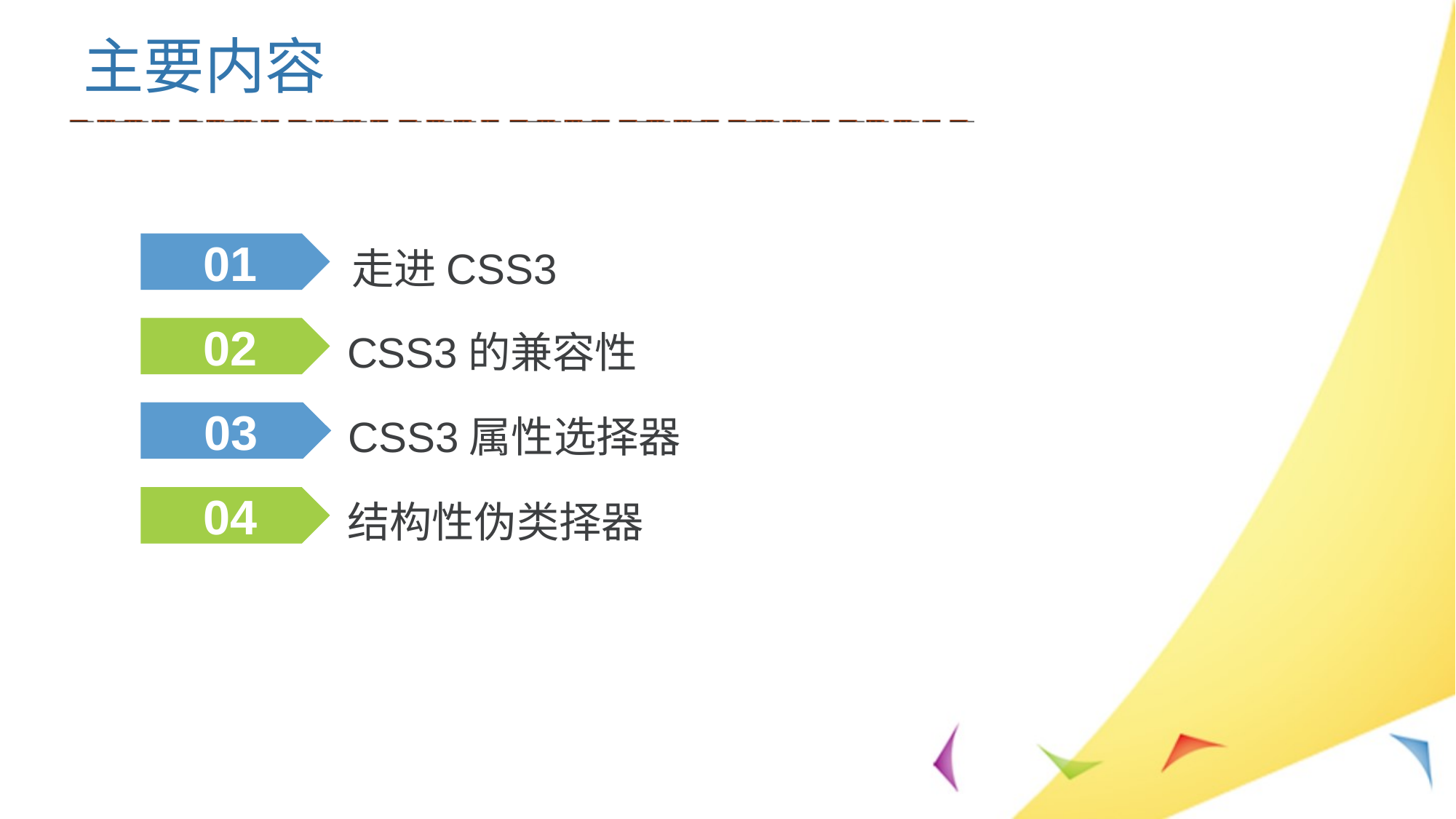

主要内容
01
走进CSS3
CSS3的兼容性
02
CSS3属性选择器
03
结构性伪类择器
04